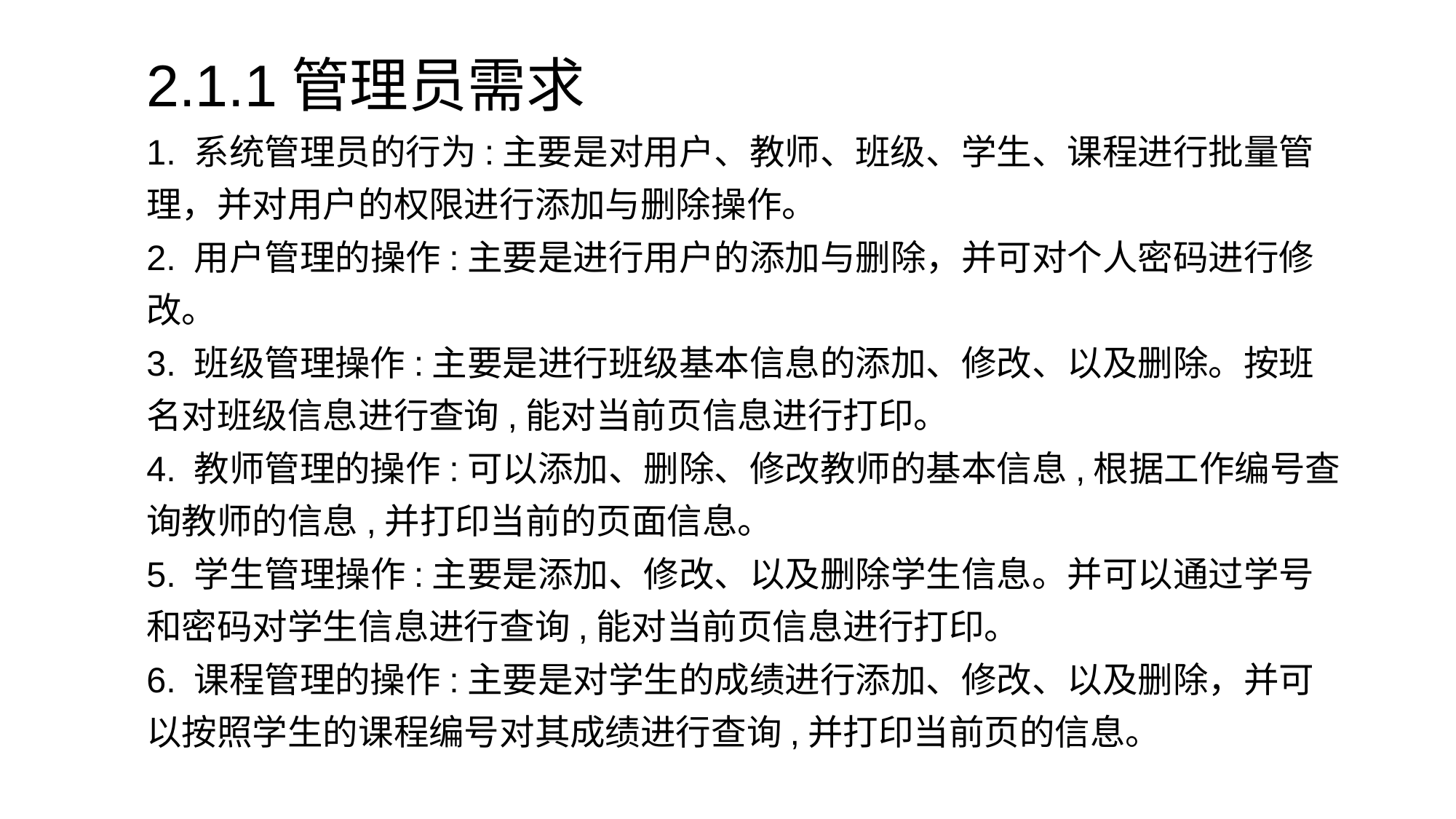

2.1.1管理员需求
1. 系统管理员的行为:主要是对用户、教师、班级、学生、课程进行批量管
理，并对用户的权限进行添加与删除操作。
2. 用户管理的操作:主要是进行用户的添加与删除，并可对个人密码进行修
改。
3. 班级管理操作:主要是进行班级基本信息的添加、修改、以及删除。按班
名对班级信息进行查询,能对当前页信息进行打印。
4. 教师管理的操作:可以添加、删除、修改教师的基本信息,根据工作编号查
询教师的信息,并打印当前的页面信息。
5. 学生管理操作:主要是添加、修改、以及删除学生信息。并可以通过学号
和密码对学生信息进行查询,能对当前页信息进行打印。
6. 课程管理的操作:主要是对学生的成绩进行添加、修改、以及删除，并可
以按照学生的课程编号对其成绩进行查询,并打印当前页的信息。